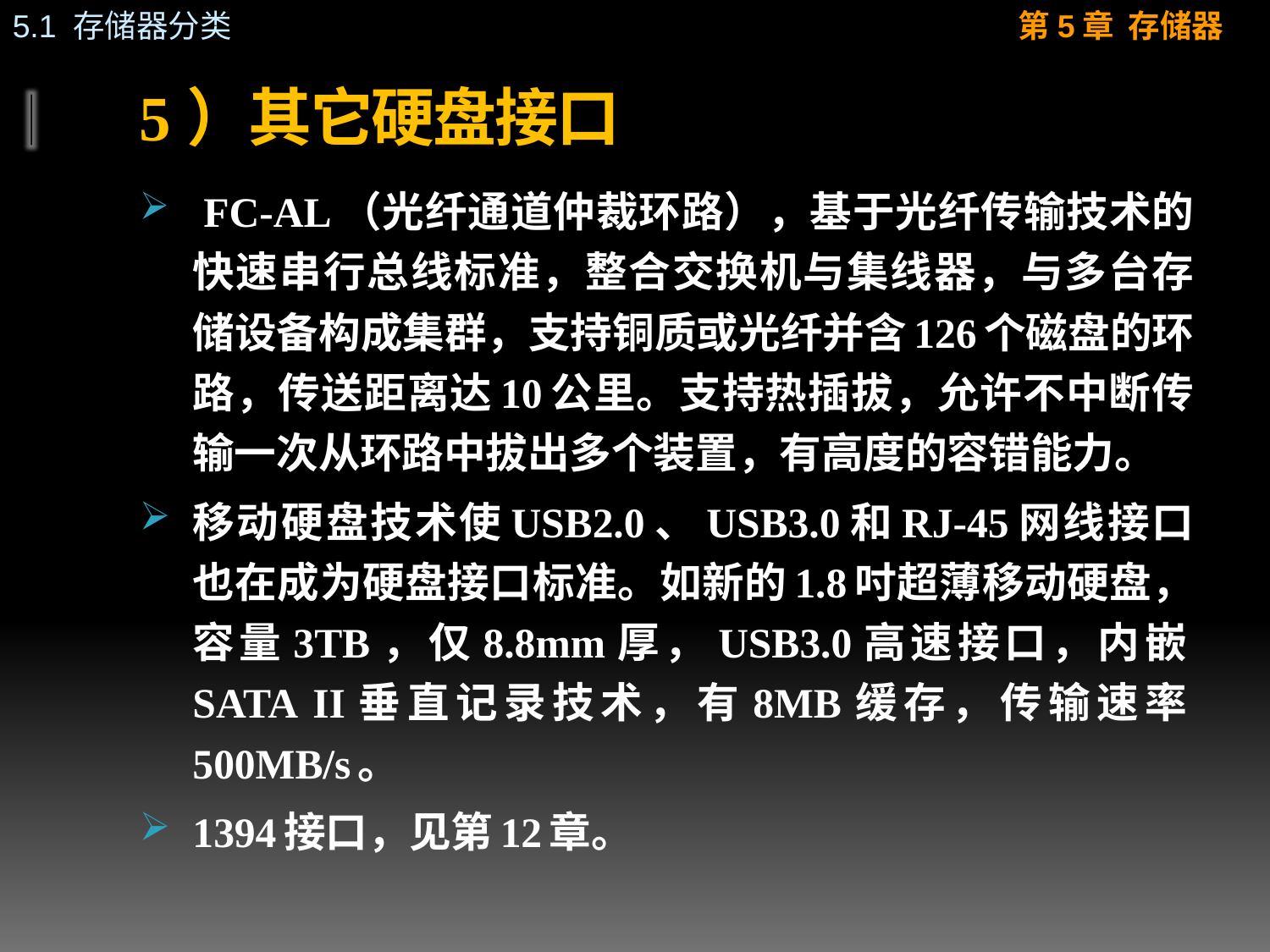

# 5）其它硬盘接口
 FC-AL（光纤通道仲裁环路），基于光纤传输技术的快速串行总线标准，整合交换机与集线器，与多台存储设备构成集群，支持铜质或光纤并含126个磁盘的环路，传送距离达10公里。支持热插拔，允许不中断传输一次从环路中拔出多个装置，有高度的容错能力。
移动硬盘技术使USB2.0、USB3.0和RJ-45网线接口也在成为硬盘接口标准。如新的1.8吋超薄移动硬盘，容量3TB，仅8.8mm厚，USB3.0高速接口，内嵌SATA II垂直记录技术，有8MB缓存，传输速率500MB/s。
1394接口，见第12章。